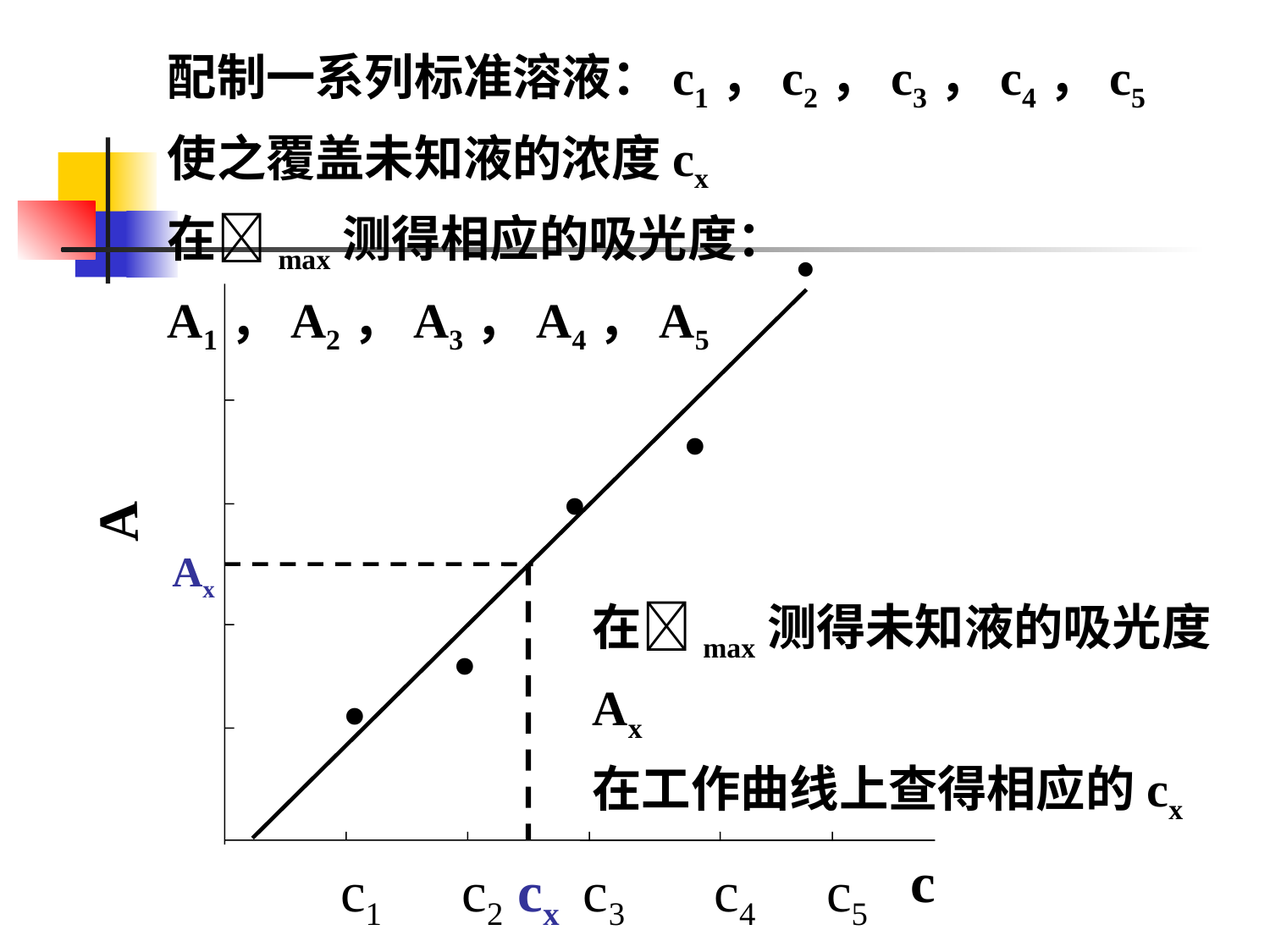

配制一系列标准溶液：c1，c2，c3，c4，c5
使之覆盖未知液的浓度cx
在λmax测得相应的吸光度：A1，A2，A3，A4，A5
•

.

.

A

.

Ax

.

c

c1
c2
cx
c3
c4
c5
在λmax测得未知液的吸光度Ax
在工作曲线上查得相应的cx